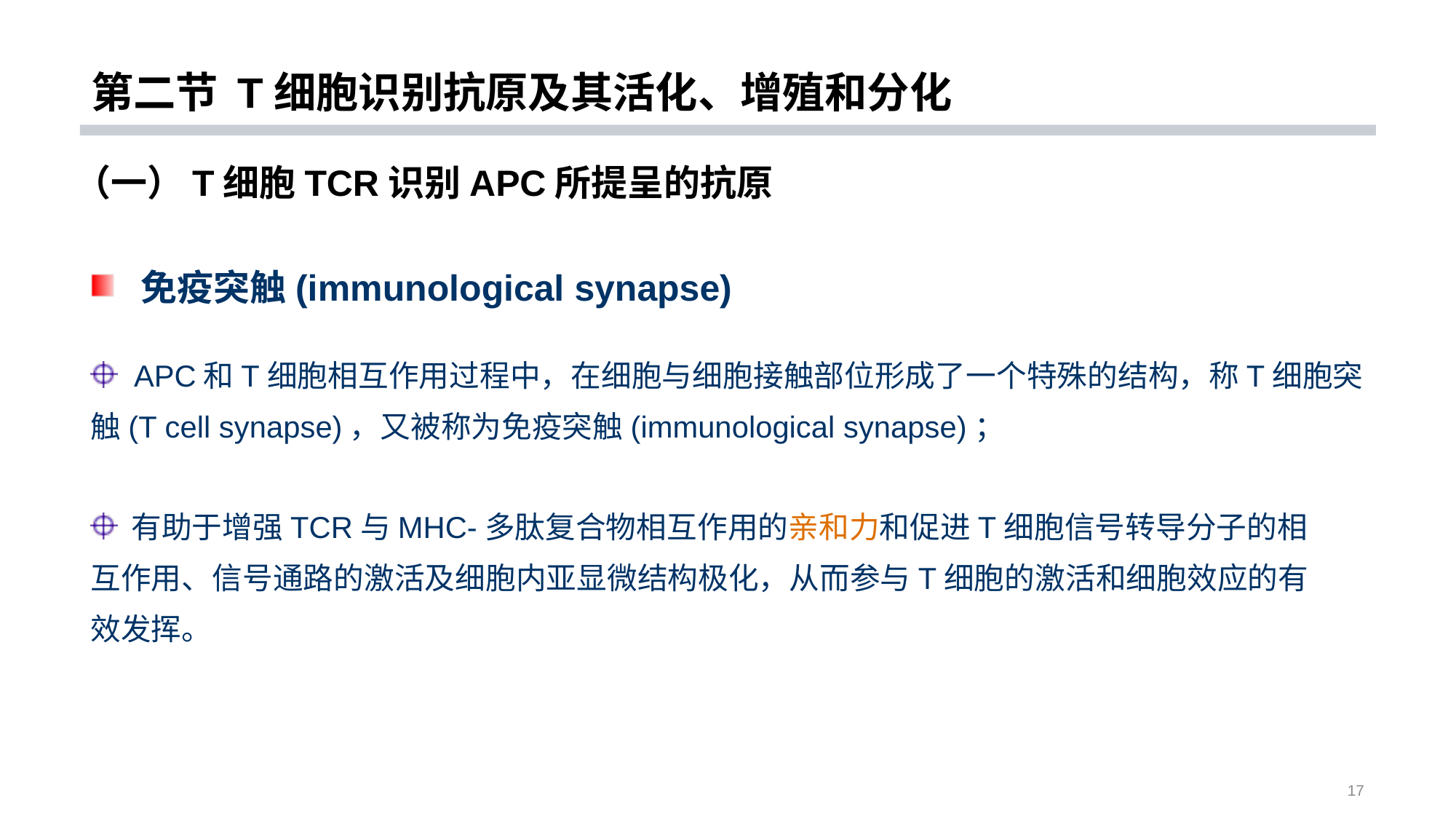

# 第二节 T细胞识别抗原及其活化、增殖和分化
（一）T细胞TCR识别APC所提呈的抗原
  免疫突触(immunological synapse)
  APC和T细胞相互作用过程中，在细胞与细胞接触部位形成了一个特殊的结构，称T细胞突触(T cell synapse)，又被称为免疫突触(immunological synapse)；
 有助于增强TCR与MHC-多肽复合物相互作用的亲和力和促进T细胞信号转导分子的相互作用、信号通路的激活及细胞内亚显微结构极化，从而参与T细胞的激活和细胞效应的有效发挥。
17